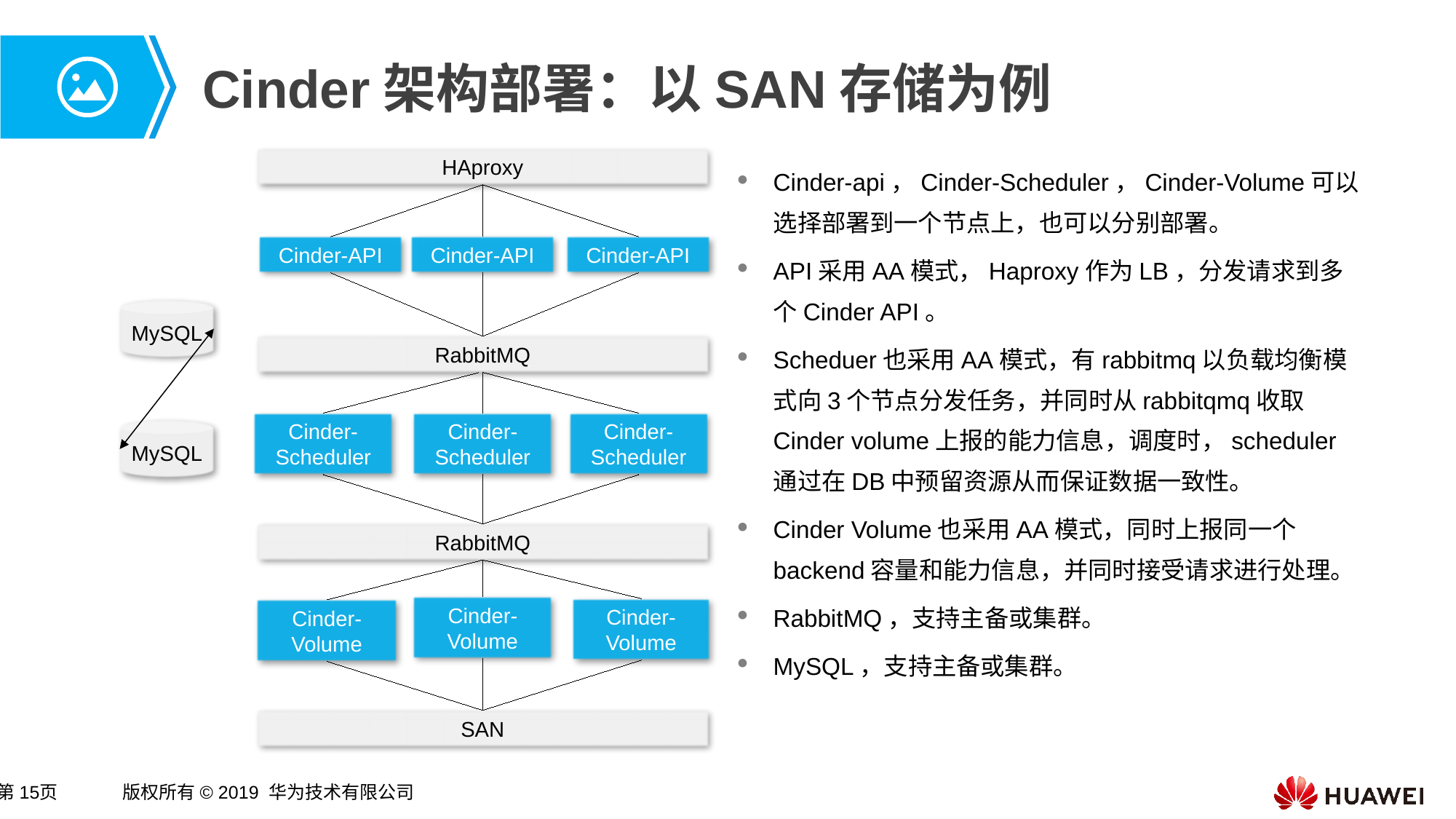

# Cinder架构部署：以SAN存储为例
HAproxy
Cinder-API
Cinder-API
Cinder-API
MySQL
RabbitMQ
Cinder-Scheduler
Cinder-Scheduler
Cinder-Scheduler
MySQL
RabbitMQ
Cinder-Volume
Cinder-Volume
Cinder-Volume
SAN
Cinder-api，Cinder-Scheduler，Cinder-Volume可以选择部署到一个节点上，也可以分别部署。
API采用AA模式，Haproxy作为LB，分发请求到多个Cinder API。
Scheduer也采用AA模式，有rabbitmq以负载均衡模式向3个节点分发任务，并同时从rabbitqmq收取Cinder volume上报的能力信息，调度时，scheduler通过在DB中预留资源从而保证数据一致性。
Cinder Volume也采用AA模式，同时上报同一个backend容量和能力信息，并同时接受请求进行处理。
RabbitMQ，支持主备或集群。
MySQL，支持主备或集群。